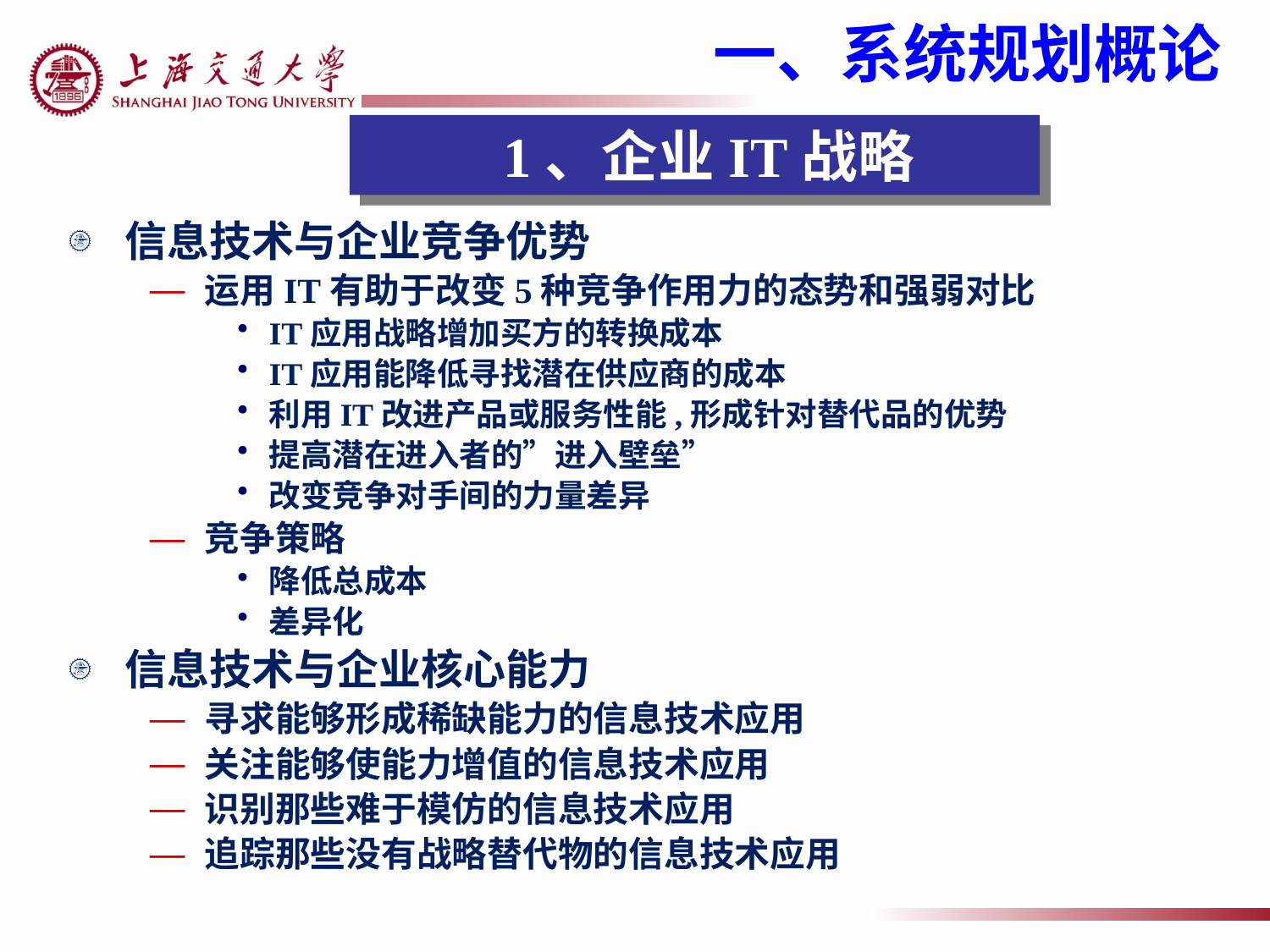

一、系统规划概论
  1、企业IT战略
信息技术与企业竞争优势
运用IT有助于改变5种竞争作用力的态势和强弱对比
IT应用战略增加买方的转换成本
IT应用能降低寻找潜在供应商的成本
利用IT改进产品或服务性能,形成针对替代品的优势
提高潜在进入者的”进入壁垒”
改变竞争对手间的力量差异
竞争策略
降低总成本
差异化
信息技术与企业核心能力
寻求能够形成稀缺能力的信息技术应用
关注能够使能力增值的信息技术应用
识别那些难于模仿的信息技术应用
追踪那些没有战略替代物的信息技术应用